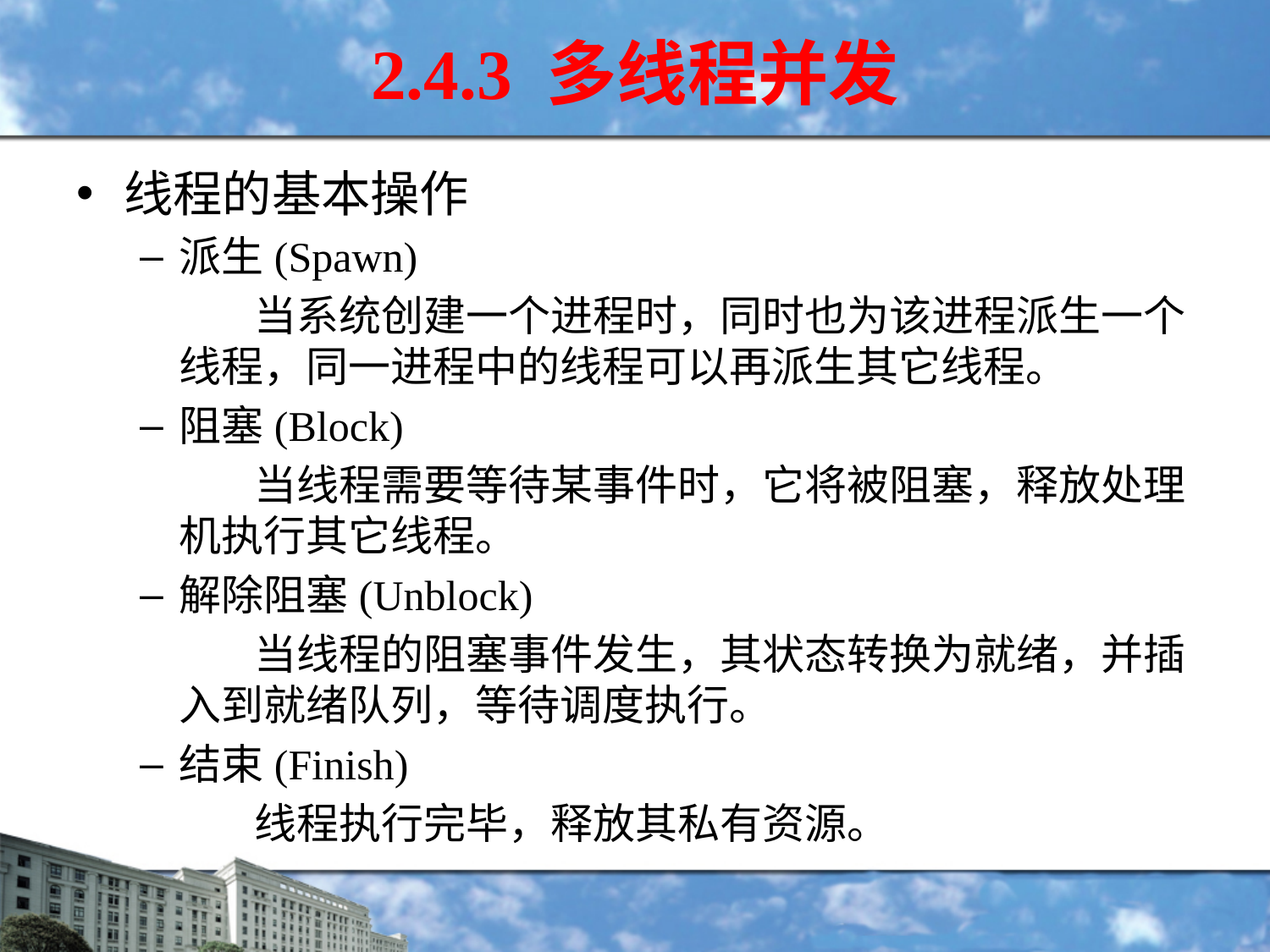

2.4.3 多线程并发
线程的基本操作
派生(Spawn)
           当系统创建一个进程时，同时也为该进程派生一个线程，同一进程中的线程可以再派生其它线程。
阻塞(Block)
           当线程需要等待某事件时，它将被阻塞，释放处理机执行其它线程。
解除阻塞(Unblock)
           当线程的阻塞事件发生，其状态转换为就绪，并插入到就绪队列，等待调度执行。
结束(Finish)
           线程执行完毕，释放其私有资源。